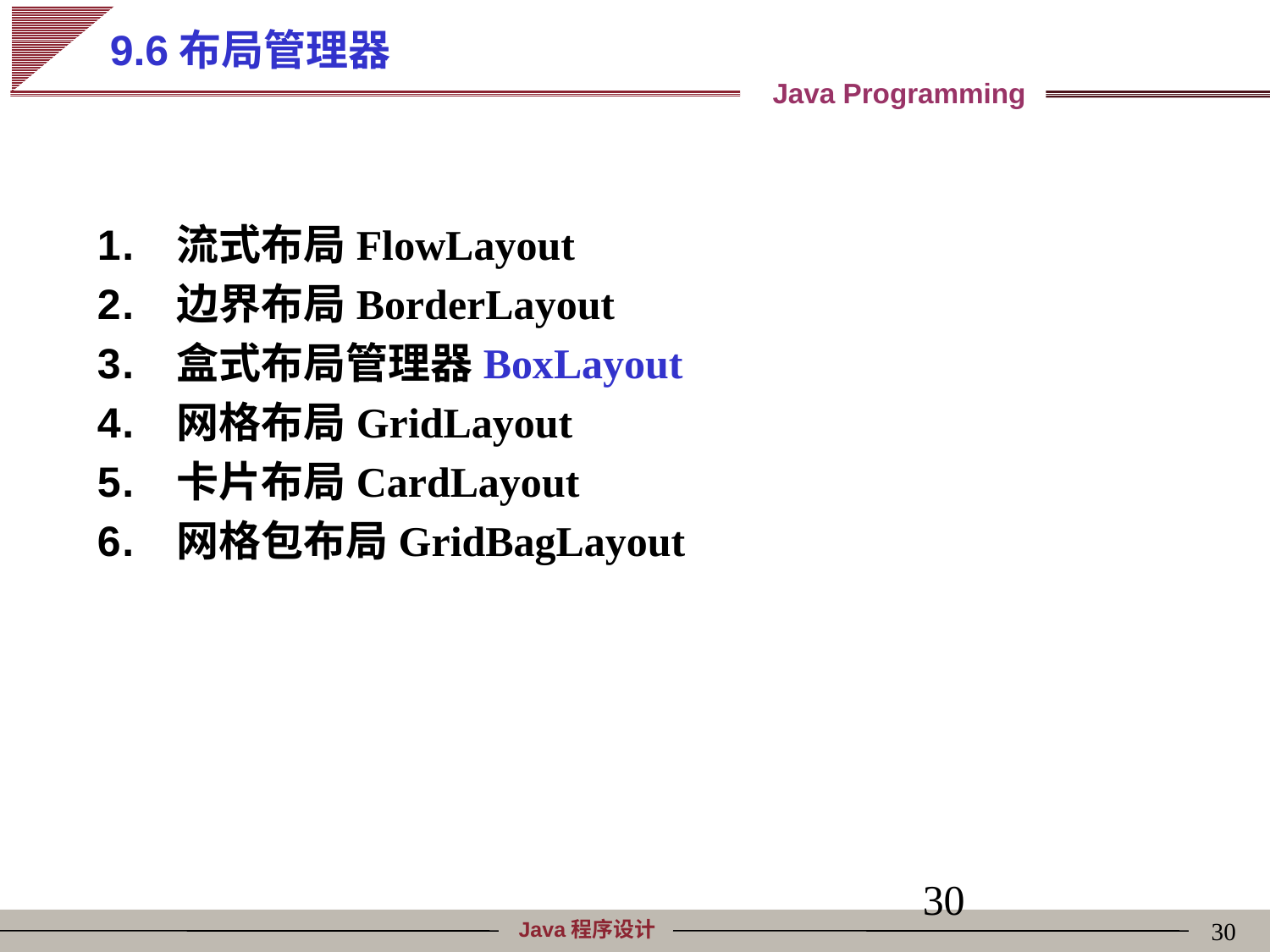

# 9.6布局管理器
流式布局FlowLayout
边界布局BorderLayout
盒式布局管理器BoxLayout
网格布局GridLayout
卡片布局CardLayout
网格包布局GridBagLayout
30